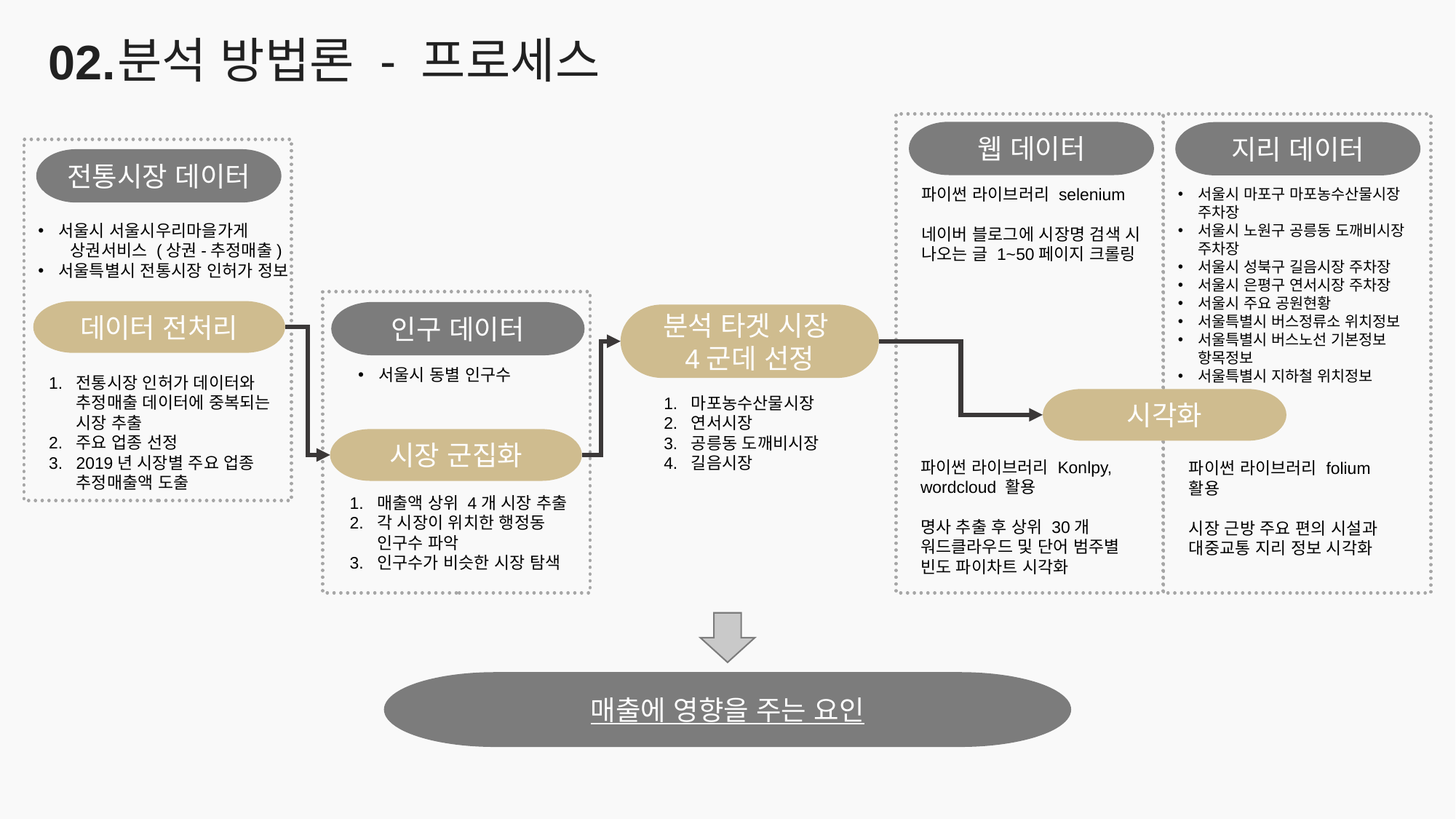

02.
분석 방법론 - 프로세스

웹 데이터
지리 데이터

전통시장 데이터
파이썬 라이브러리 selenium

네이버 블로그에 시장명 검색 시 나오는 글 1~50페이지 크롤링
서울시 마포구 마포농수산물시장 주차장
서울시 노원구 공릉동 도깨비시장 주차장
서울시 성북구 길음시장 주차장
서울시 은평구 연서시장 주차장
서울시 주요 공원현황
서울특별시 버스정류소 위치정보
서울특별시 버스노선 기본정보 항목정보
서울특별시 지하철 위치정보
서울시 서울시우리마을가게
      상권서비스 (상권-추정매출)
서울특별시 전통시장 인허가 정보

데이터 전처리
인구 데이터
분석 타겟 시장
4군데 선정
서울시 동별 인구수
전통시장 인허가 데이터와 추정매출 데이터에 중복되는 시장 추출
주요 업종 선정
2019년 시장별 주요 업종 추정매출액 도출
마포농수산물시장
연서시장
공릉동 도깨비시장
길음시장
시각화
시장 군집화
파이썬 라이브러리 Konlpy, wordcloud 활용

명사 추출 후 상위 30개 워드클라우드 및 단어 범주별 빈도 파이차트 시각화
파이썬 라이브러리 folium 활용

시장 근방 주요 편의 시설과 대중교통 지리 정보 시각화
매출액 상위 4개 시장 추출
각 시장이 위치한 행정동 인구수 파악
인구수가 비슷한 시장 탐색

매출에 영향을 주는 요인